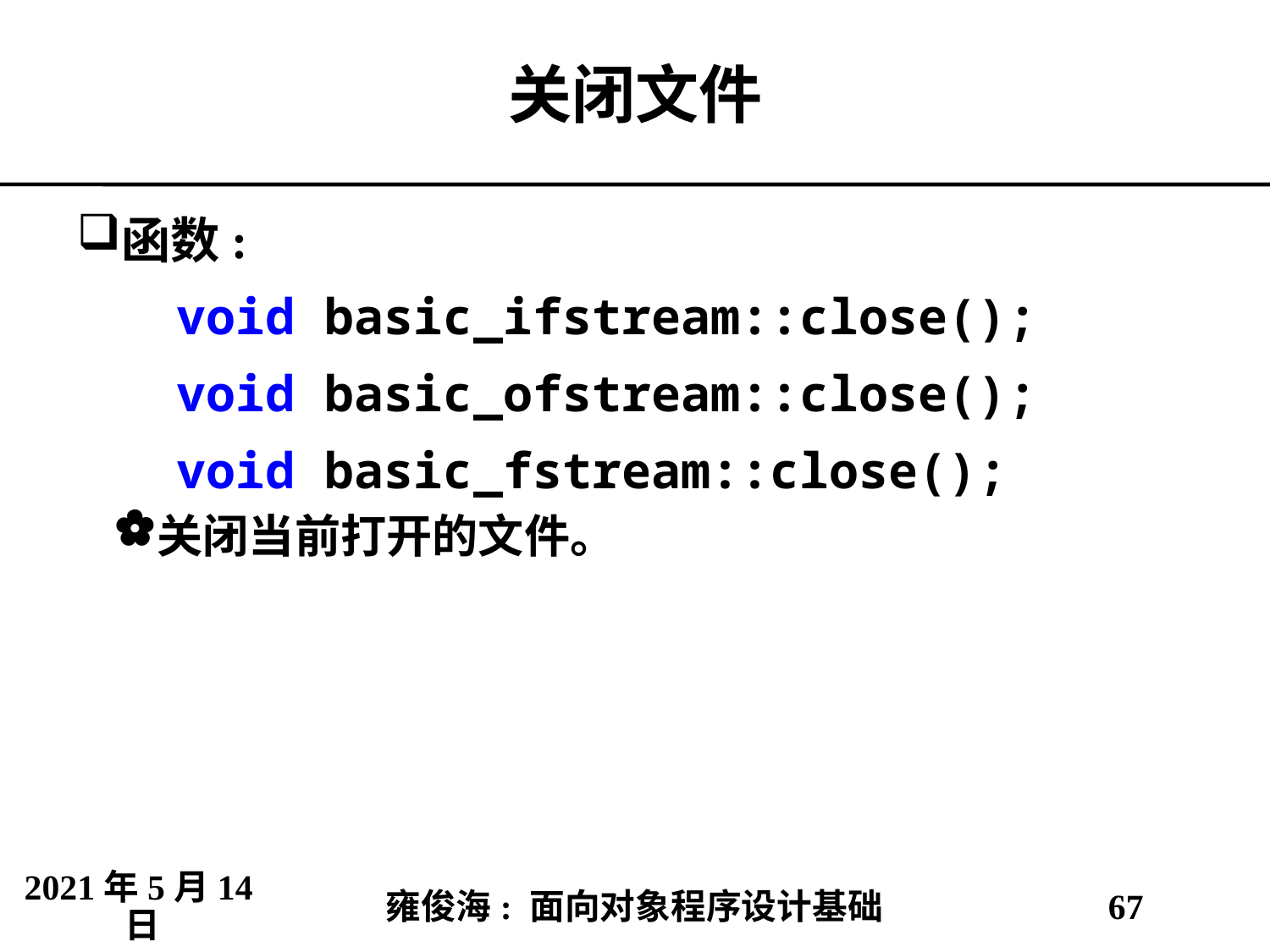

# 关闭文件

函数:
void basic_ifstream::close();
void basic_ofstream::close();
void basic_fstream::close();
关闭当前打开的文件。
2021年5月14日
雍俊海: 面向对象程序设计基础
67